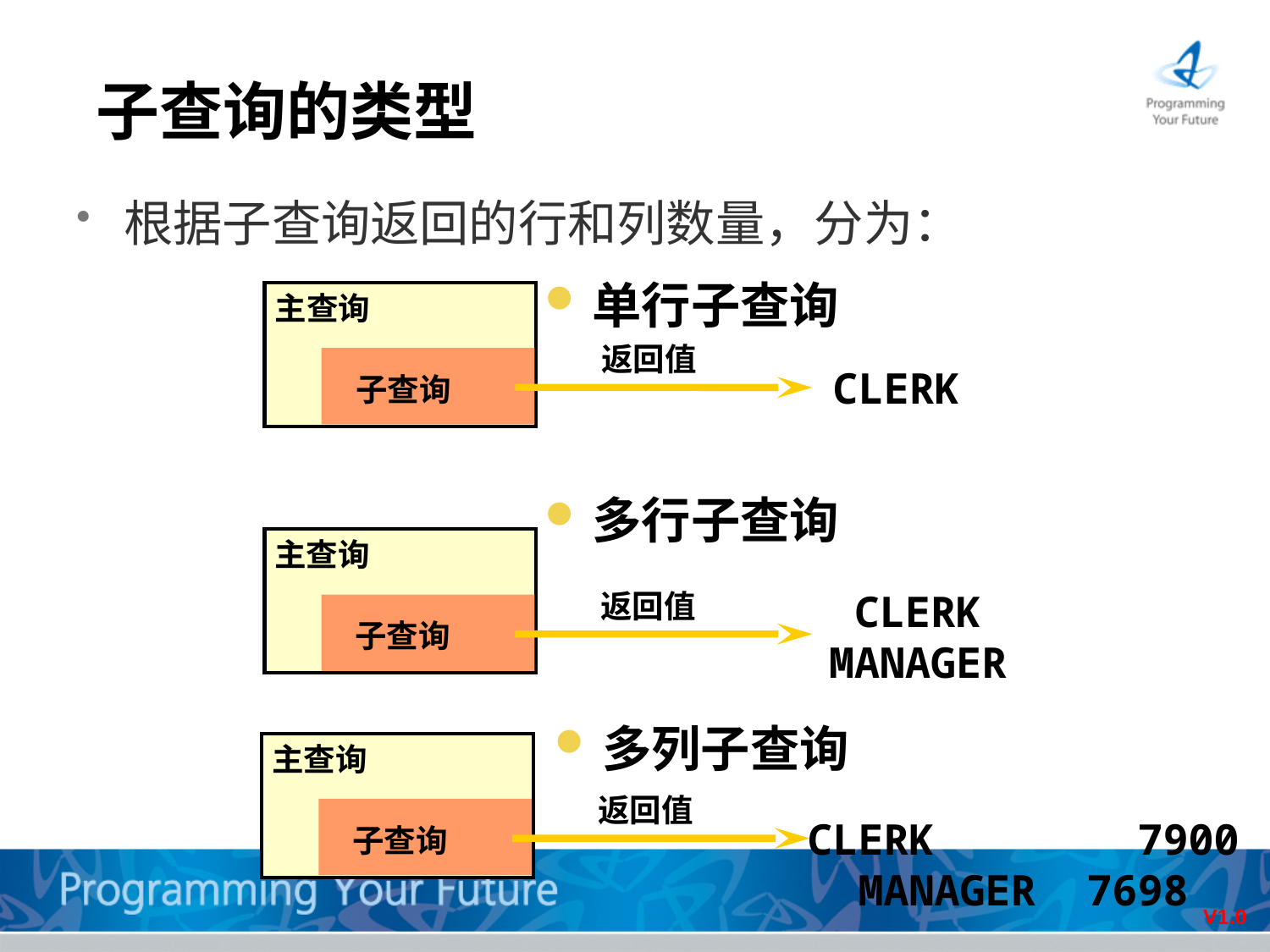

# 子查询的类型
根据子查询返回的行和列数量，分为：
单行子查询
主查询

返回值

子查询

CLERK
多行子查询
主查询

返回值

子查询

CLERK
MANAGER

多列子查询
主查询

返回值

子查询

CLERK        7900
MANAGER  7698